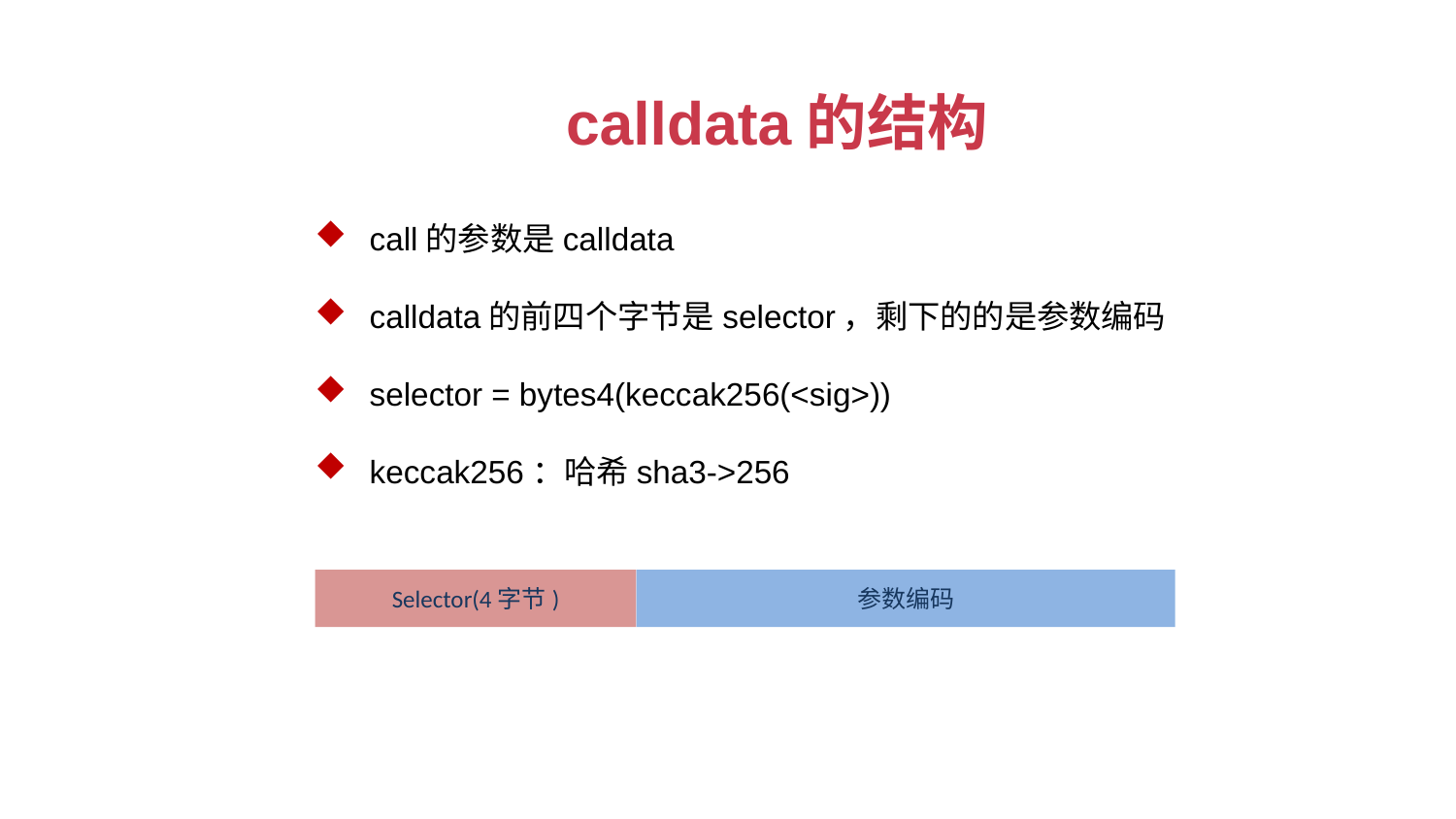

calldata的结构
call的参数是calldata
calldata的前四个字节是selector，剩下的的是参数编码
selector = bytes4(keccak256(<sig>))
keccak256：哈希sha3->256
Selector(4字节)
参数编码